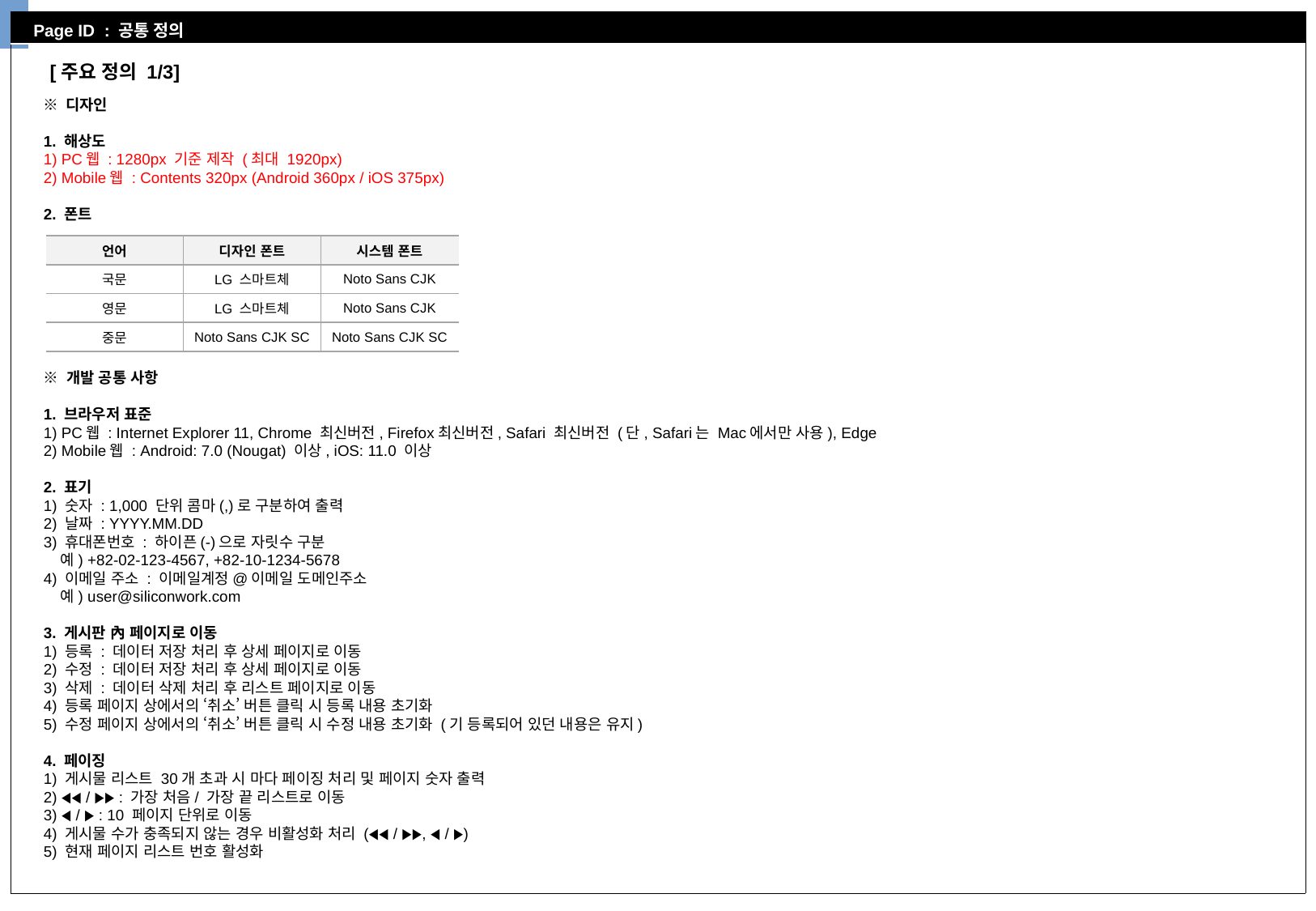

[주요 정의 1/3]
※ 디자인

1. 해상도
1) PC웹 : 1280px 기준 제작 (최대 1920px)
2) Mobile웹 : Contents 320px (Android 360px / iOS 375px)

2. 폰트

※ 개발 공통 사항

1. 브라우저 표준
1) PC웹 : Internet Explorer 11, Chrome 최신버전, Firefox최신버전, Safari 최신버전 (단, Safari는 Mac에서만 사용), Edge
2) Mobile웹 : Android: 7.0 (Nougat) 이상, iOS: 11.0 이상

2. 표기
1) 숫자 : 1,000 단위 콤마(,)로 구분하여 출력
2) 날짜 : YYYY.MM.DD
3) 휴대폰번호 : 하이픈(-)으로 자릿수 구분
    예) +82-02-123-4567, +82-10-1234-5678
4) 이메일 주소 : 이메일계정@이메일 도메인주소
    예) user@siliconwork.com

3. 게시판 內 페이지로 이동
1) 등록 : 데이터 저장 처리 후 상세 페이지로 이동
2) 수정 : 데이터 저장 처리 후 상세 페이지로 이동
3) 삭제 : 데이터 삭제 처리 후 리스트 페이지로 이동
4) 등록 페이지 상에서의 ‘취소’ 버튼 클릭 시 등록 내용 초기화
5) 수정 페이지 상에서의 ‘취소’ 버튼 클릭 시 수정 내용 초기화 (기 등록되어 있던 내용은 유지)

4. 페이징
1) 게시물 리스트 30개 초과 시 마다 페이징 처리 및 페이지 숫자 출력
2) ◀◀ / ▶▶ : 가장 처음/ 가장 끝 리스트로 이동
3) ◀ / ▶ : 10 페이지 단위로 이동
4) 게시물 수가 충족되지 않는 경우 비활성화 처리 (◀◀ / ▶▶, ◀ / ▶)
5) 현재 페이지 리스트 번호 활성화

| 언어 | 디자인 폰트 | 시스템 폰트 |
| --- | --- | --- |
| 국문 | LG 스마트체 | Noto Sans CJK |
| 영문 | LG 스마트체 | Noto Sans CJK |
| 중문 | Noto Sans CJK SC | Noto Sans CJK SC |